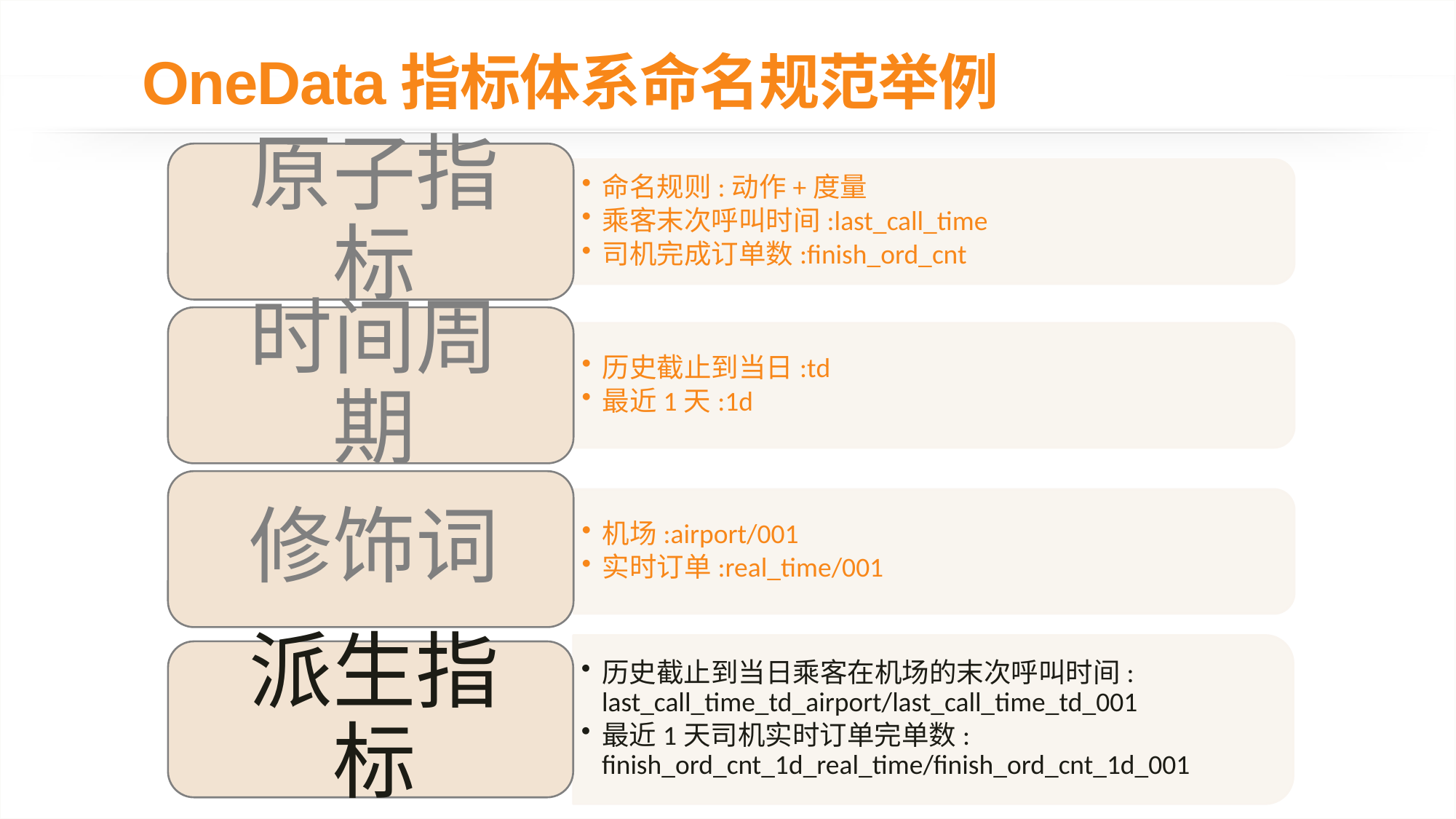

# OneData指标体系命名规范举例
命名规则:动作+度量
乘客末次呼叫时间:last_call_time
司机完成订单数:finish_ord_cnt
原子指标
历史截止到当日:td
最近1天:1d
时间周期
机场:airport/001
实时订单:real_time/001
修饰词
历史截止到当日乘客在机场的末次呼叫时间:
last_call_time_td_airport/last_call_time_td_001
最近1天司机实时订单完单数:
finish_ord_cnt_1d_real_time/finish_ord_cnt_1d_001
派生指标